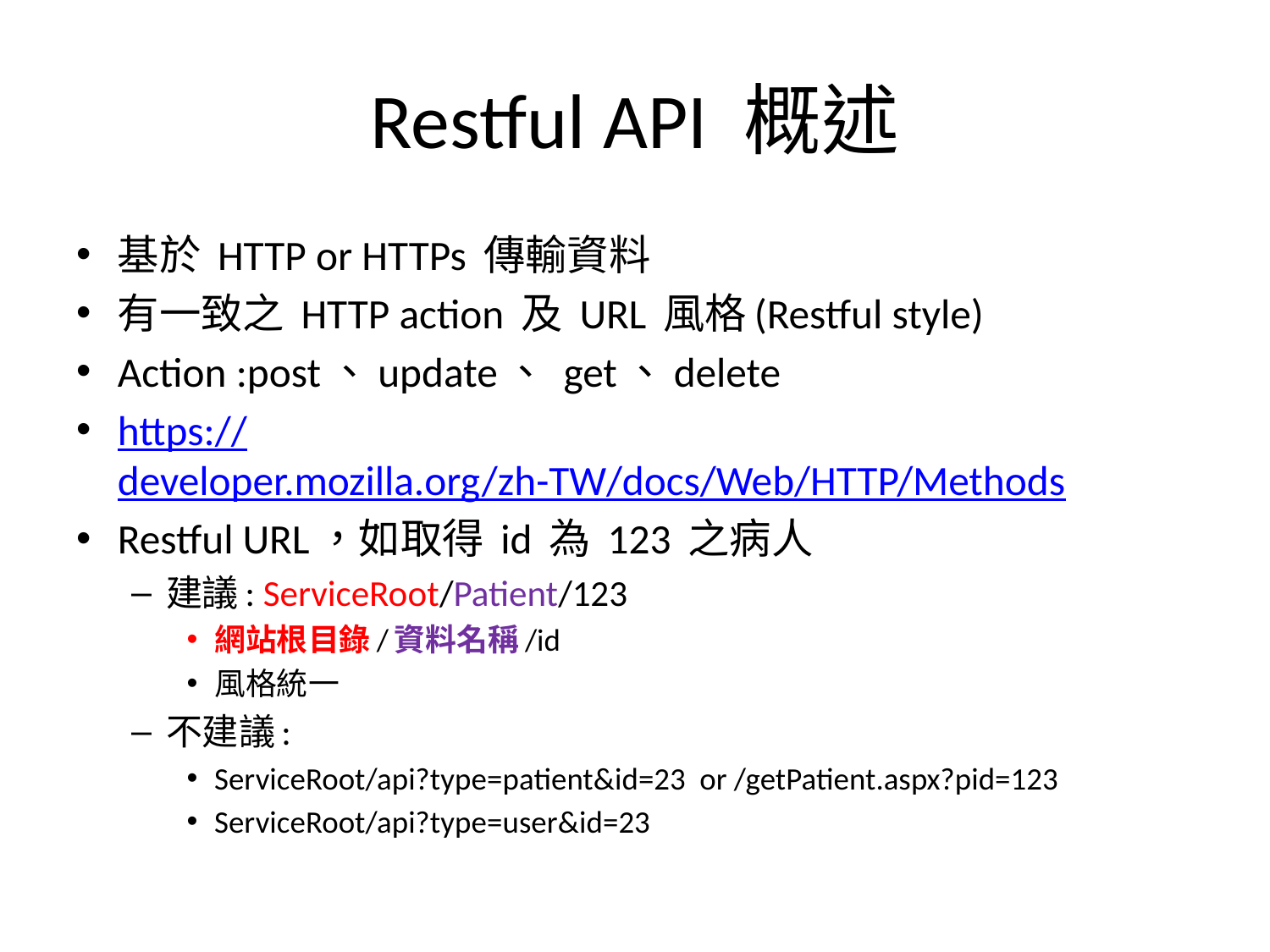

# Restful API 概述
基於 HTTP or HTTPs 傳輸資料
有一致之 HTTP action 及 URL 風格(Restful style)
Action :post、update、 get、delete
https://developer.mozilla.org/zh-TW/docs/Web/HTTP/Methods
Restful URL，如取得 id 為 123 之病人
建議: ServiceRoot/Patient/123
網站根目錄/資料名稱/id
風格統一
不建議:
ServiceRoot/api?type=patient&id=23  or /getPatient.aspx?pid=123
ServiceRoot/api?type=user&id=23